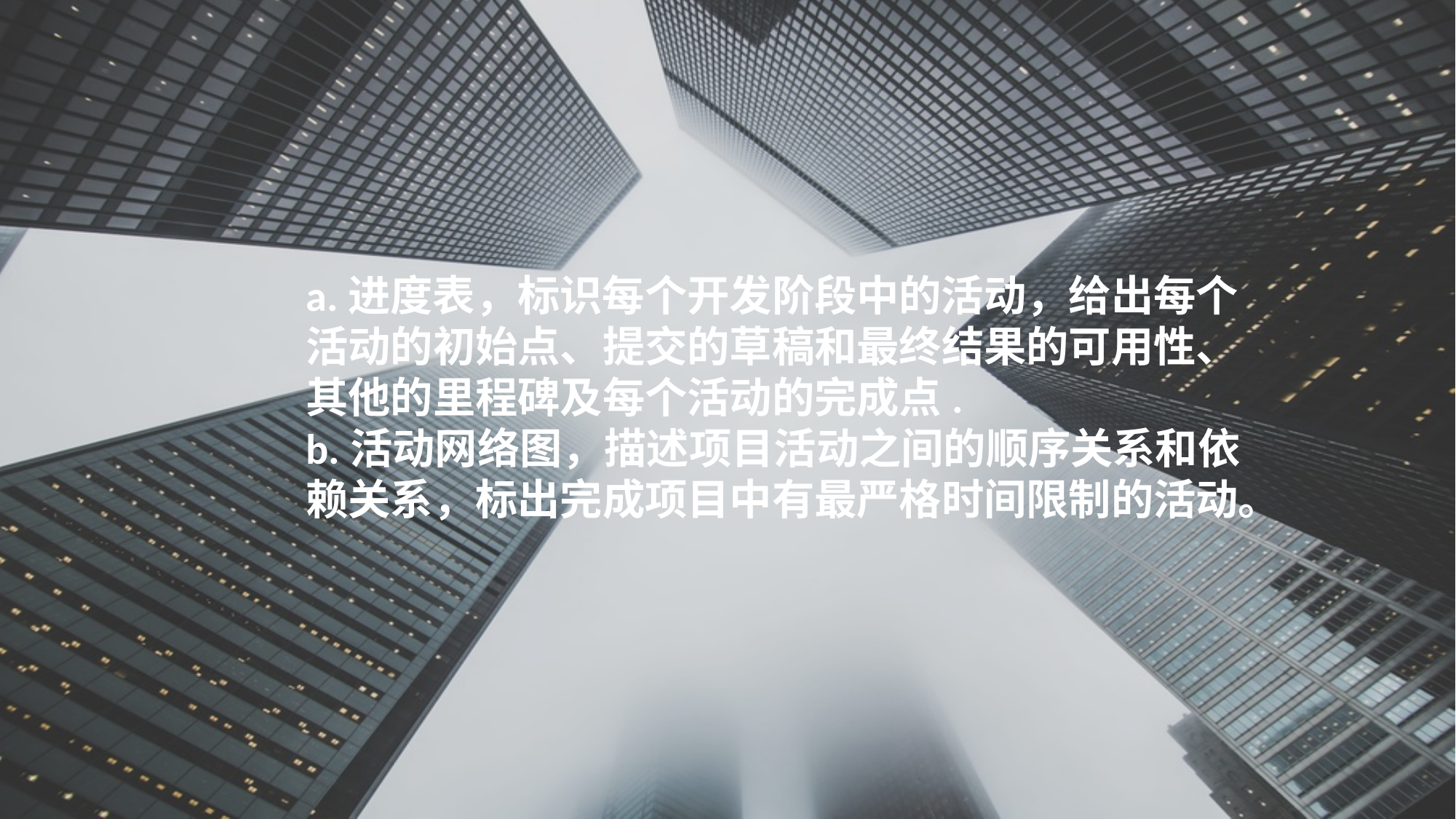

a.进度表，标识每个开发阶段中的活动，给出每个活动的初始点、提交的草稿和最终结果的可用性、其他的里程碑及每个活动的完成点.
b.活动网络图，描述项目活动之间的顺序关系和依赖关系，标出完成项目中有最严格时间限制的活动。